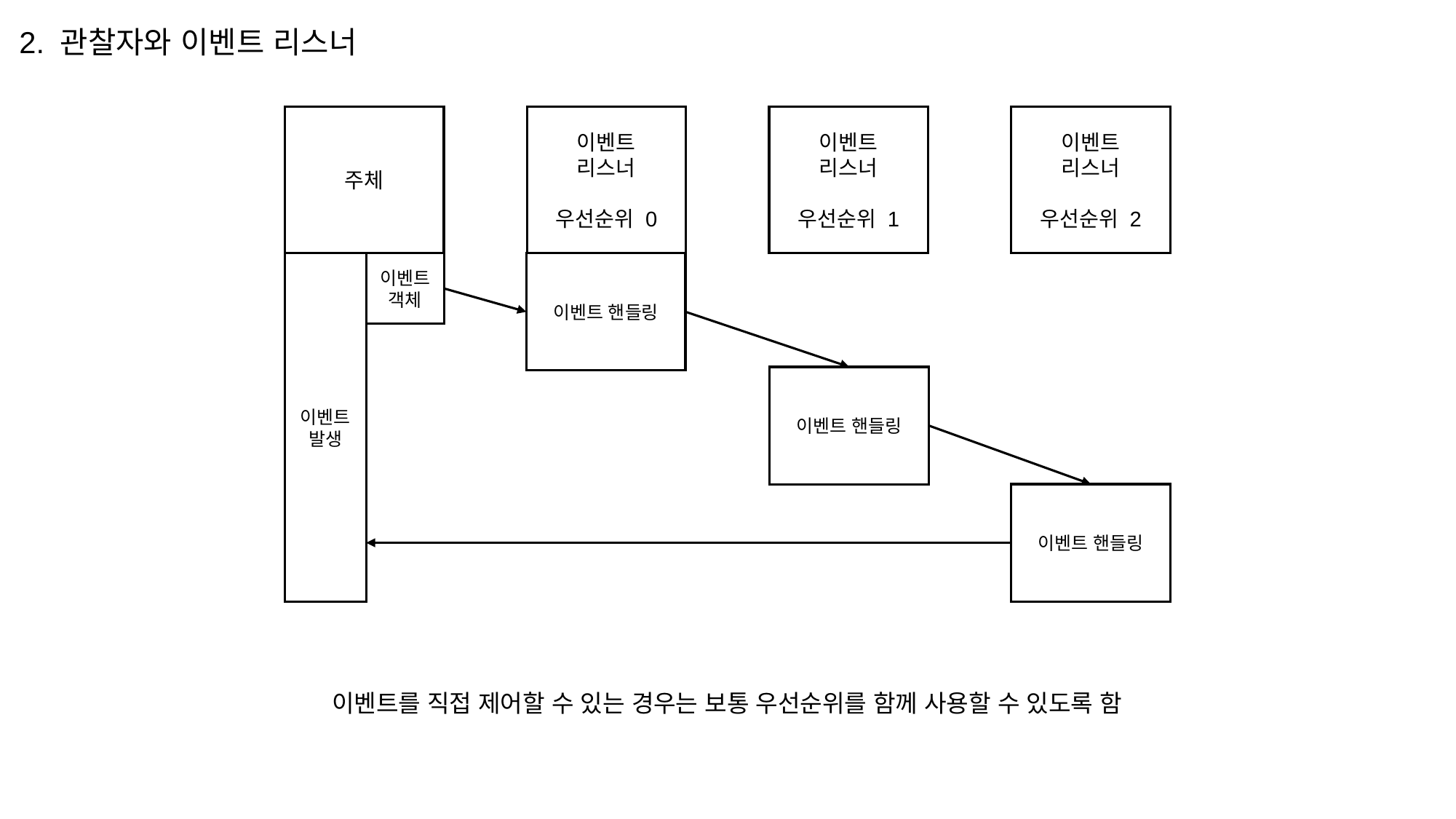

2. 관찰자와 이벤트 리스너
주체
이벤트
리스너

우선순위 0
이벤트
리스너

우선순위 1
이벤트
리스너

우선순위 2
이벤트 객체
이벤트 핸들링
이벤트 발생
이벤트 핸들링
이벤트 핸들링
이벤트를 직접 제어할 수 있는 경우는 보통 우선순위를 함께 사용할 수 있도록 함